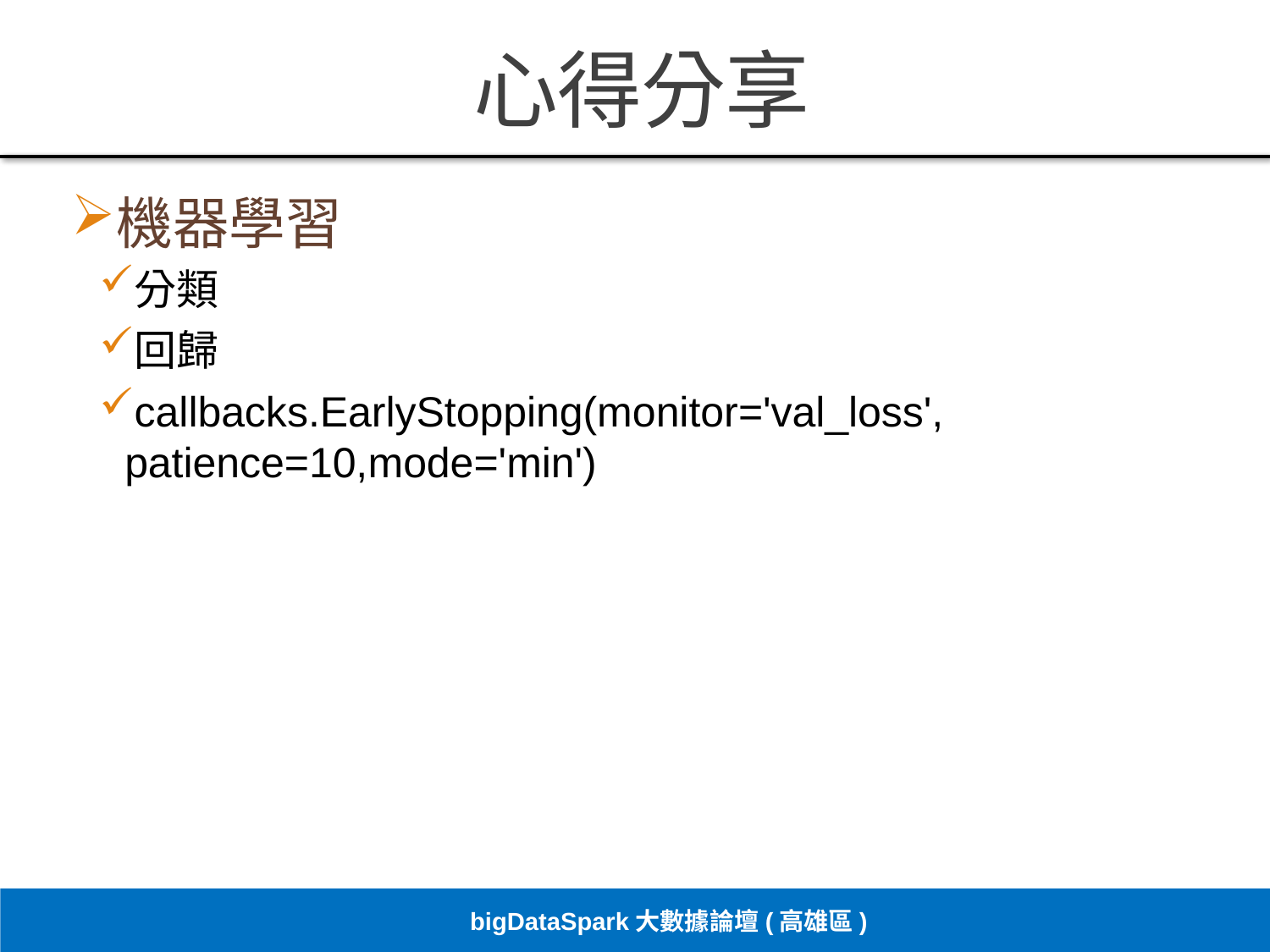

# 心得分享
機器學習
分類
回歸
callbacks.EarlyStopping(monitor='val_loss', patience=10,mode='min')